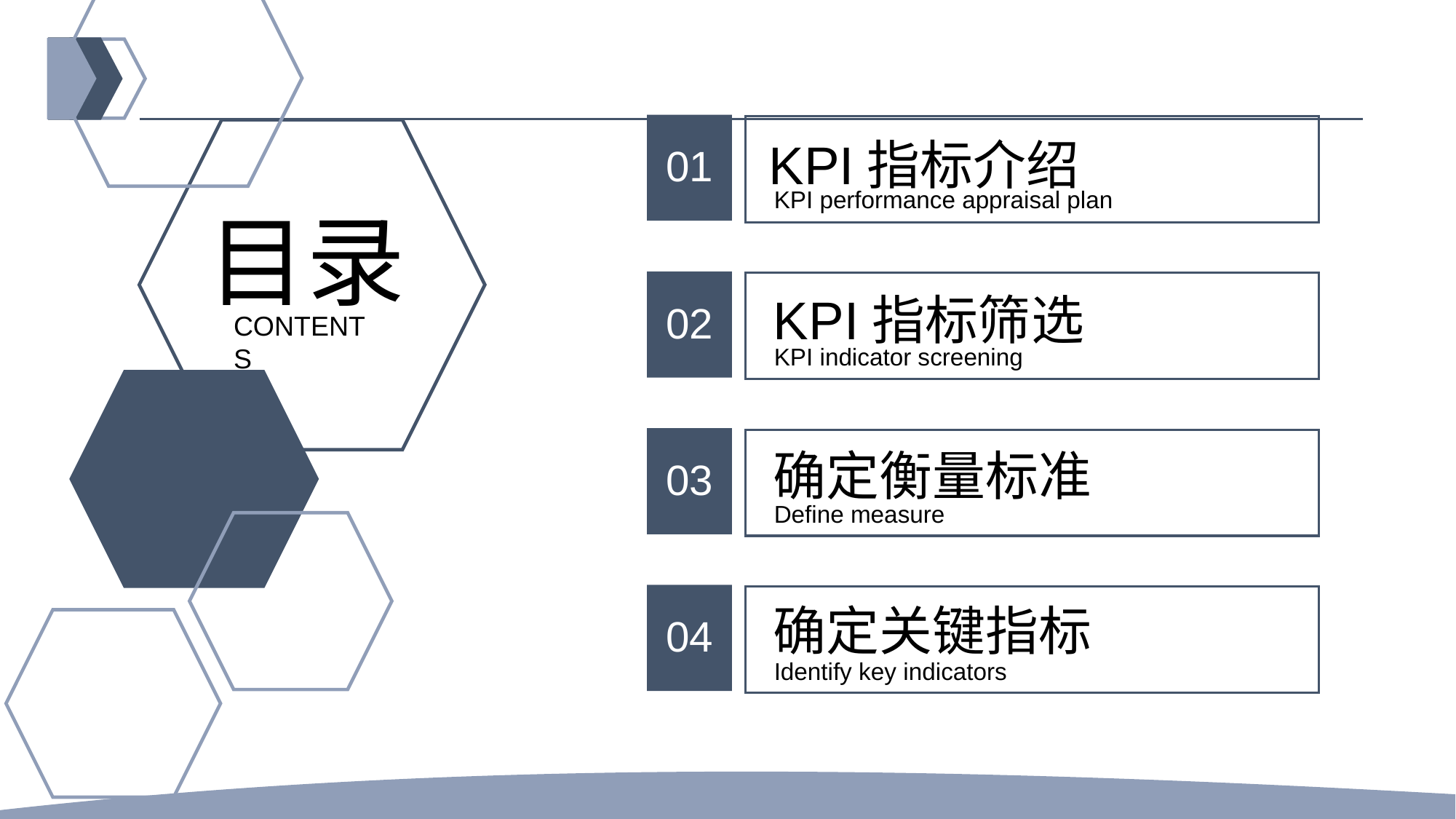

01
KPI指标介绍
KPI performance appraisal plan

目录

02
KPI指标筛选
KPI indicator screening
CONTENTS

03
确定衡量标准
Define measure

04
确定关键指标
Identify key indicators